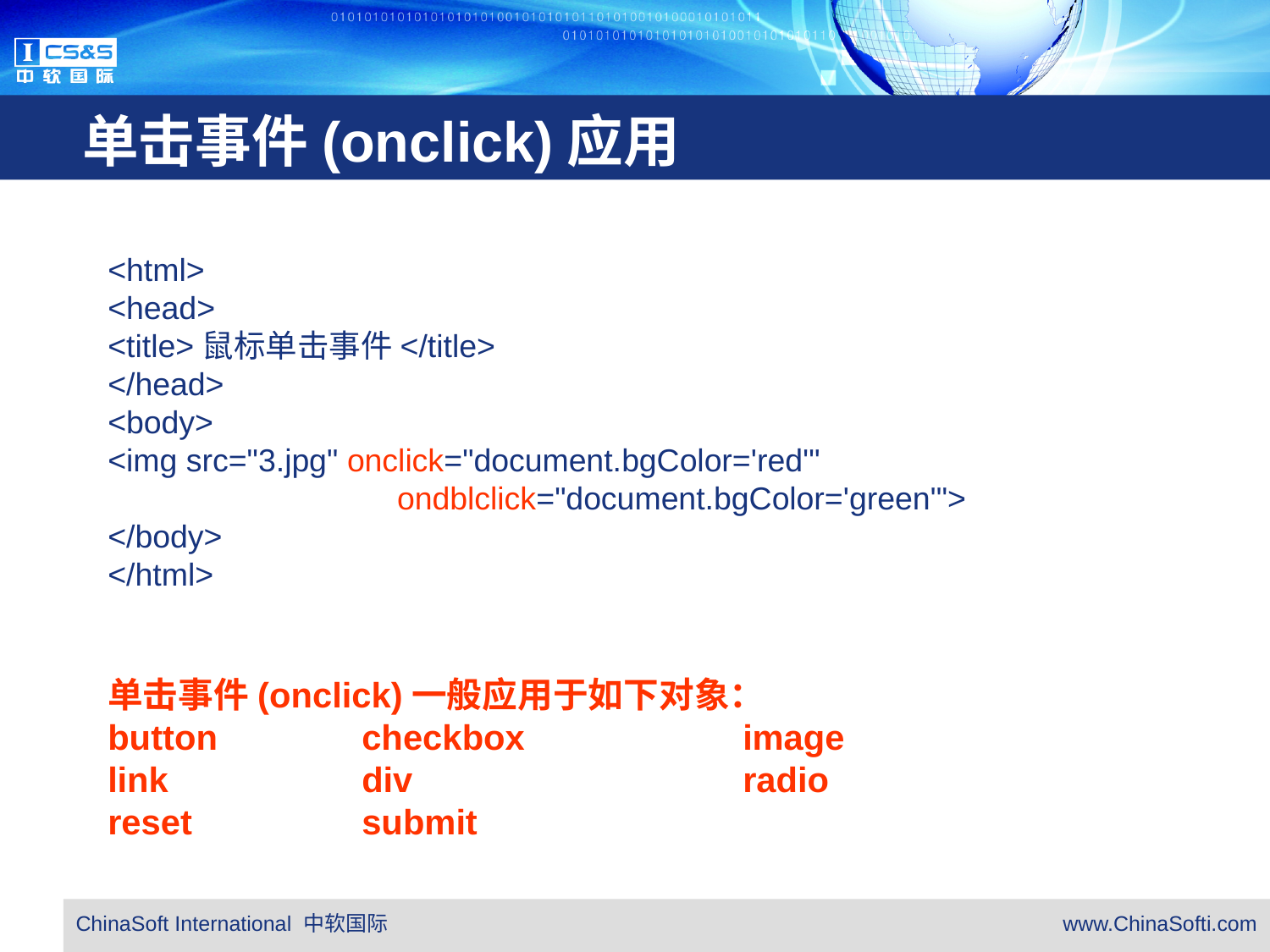

# 单击事件(onclick)应用
<html>
<head>
<title>鼠标单击事件</title>
</head>
<body>
<img src="3.jpg" onclick="document.bgColor='red'"
		    ondblclick="document.bgColor='green'">
</body>
</html>
单击事件(onclick)一般应用于如下对象：
button		checkbox		image
link		div			radio
reset		submit